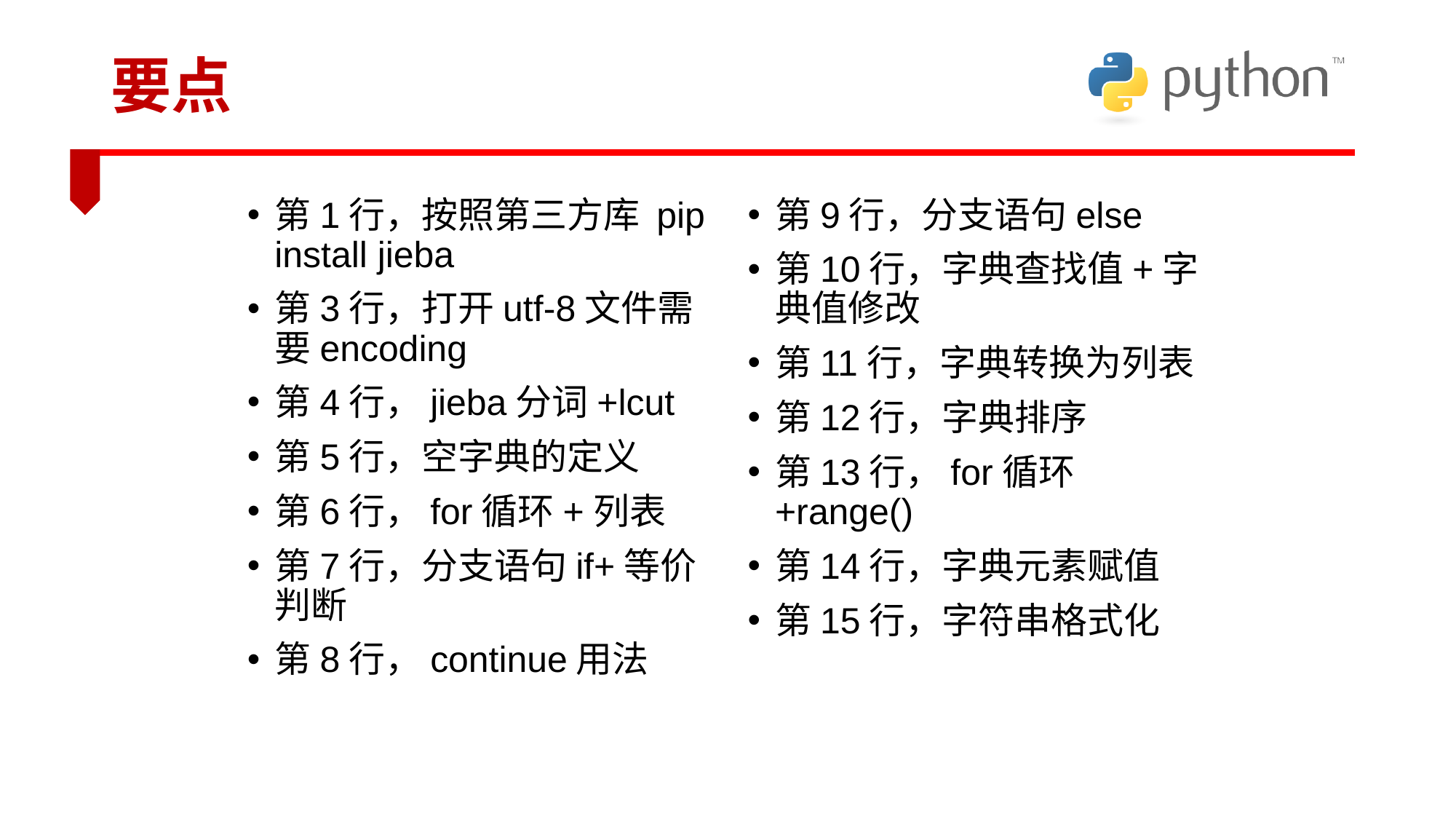

# 要点
第1行，按照第三方库 pip install jieba
第3行，打开utf-8文件需要encoding
第4行，jieba分词+lcut
第5行，空字典的定义
第6行，for循环+列表
第7行，分支语句if+等价判断
第8行，continue用法

第9行，分支语句else
第10行，字典查找值+字典值修改
第11行，字典转换为列表
第12行，字典排序
第13行，for循环+range()
第14行，字典元素赋值
第15行，字符串格式化